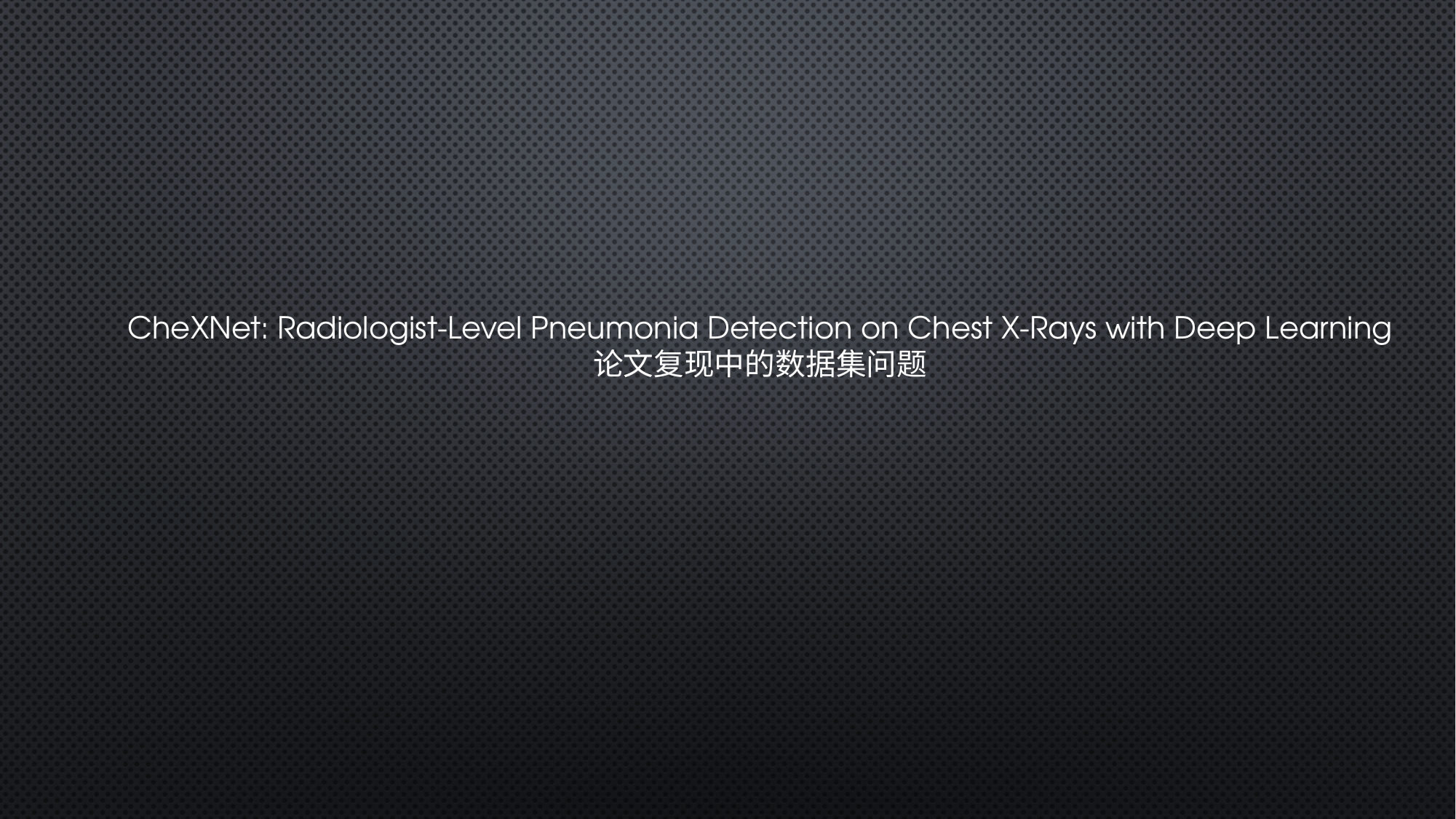

CheXNet: Radiologist-Level Pneumonia Detection on Chest X-Rays with Deep Learning 论文复现中的数据集问题